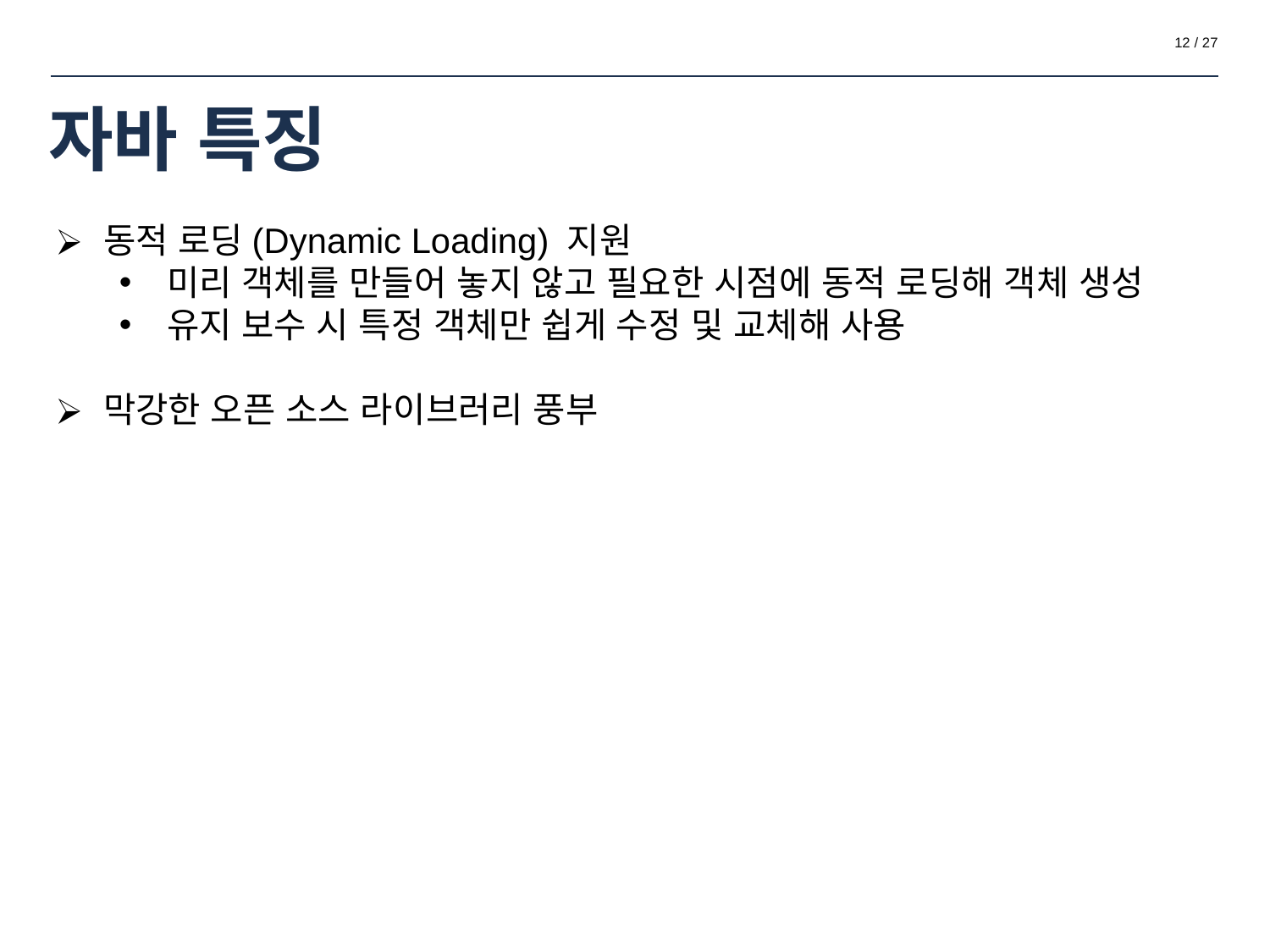

12 / 27
# 자바 특징
동적 로딩(Dynamic Loading) 지원
미리 객체를 만들어 놓지 않고 필요한 시점에 동적 로딩해 객체 생성
유지 보수 시 특정 객체만 쉽게 수정 및 교체해 사용

막강한 오픈 소스 라이브러리 풍부